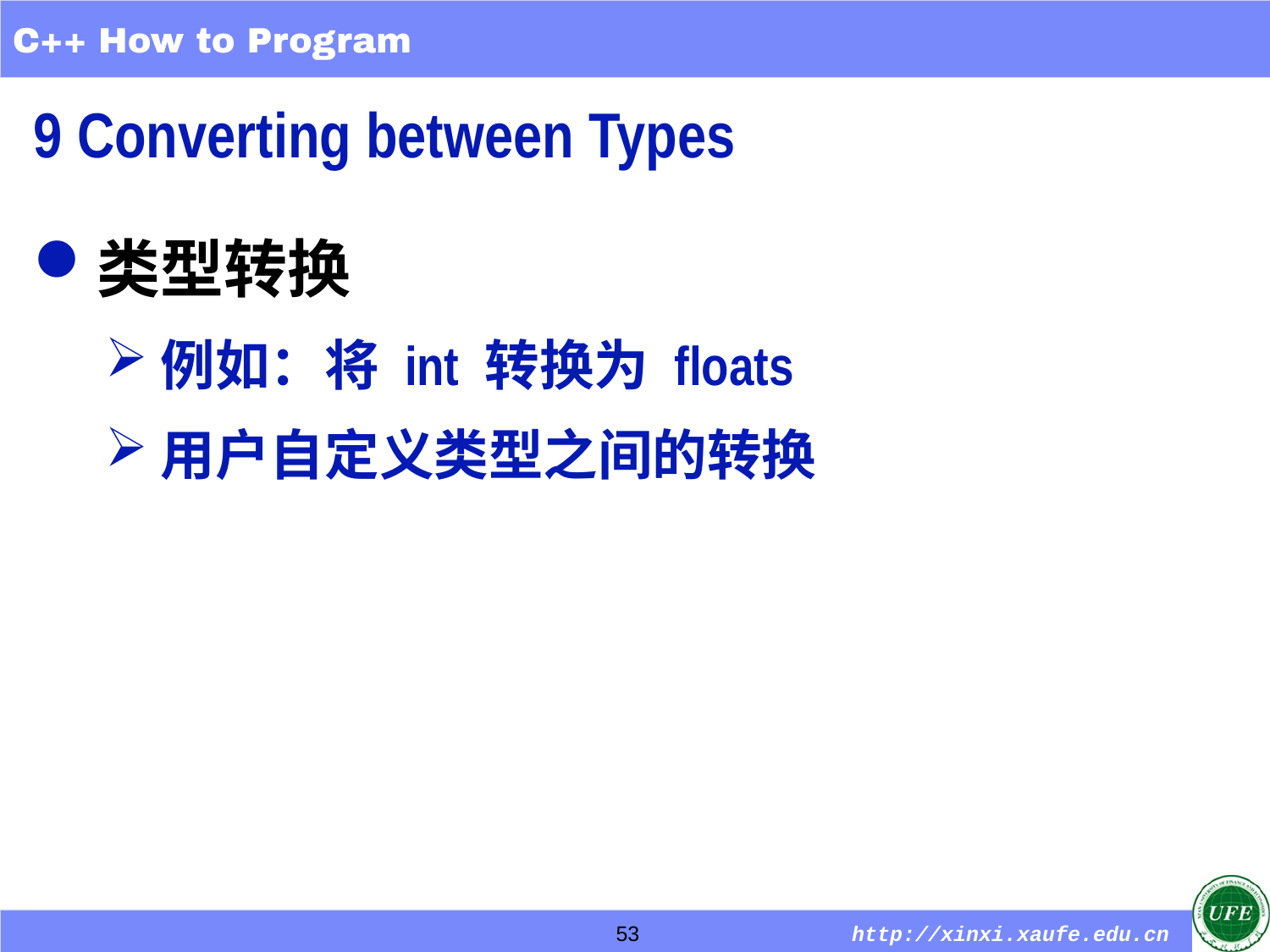

9 Converting between Types
类型转换
例如：将 int 转换为 floats
用户自定义类型之间的转换
53